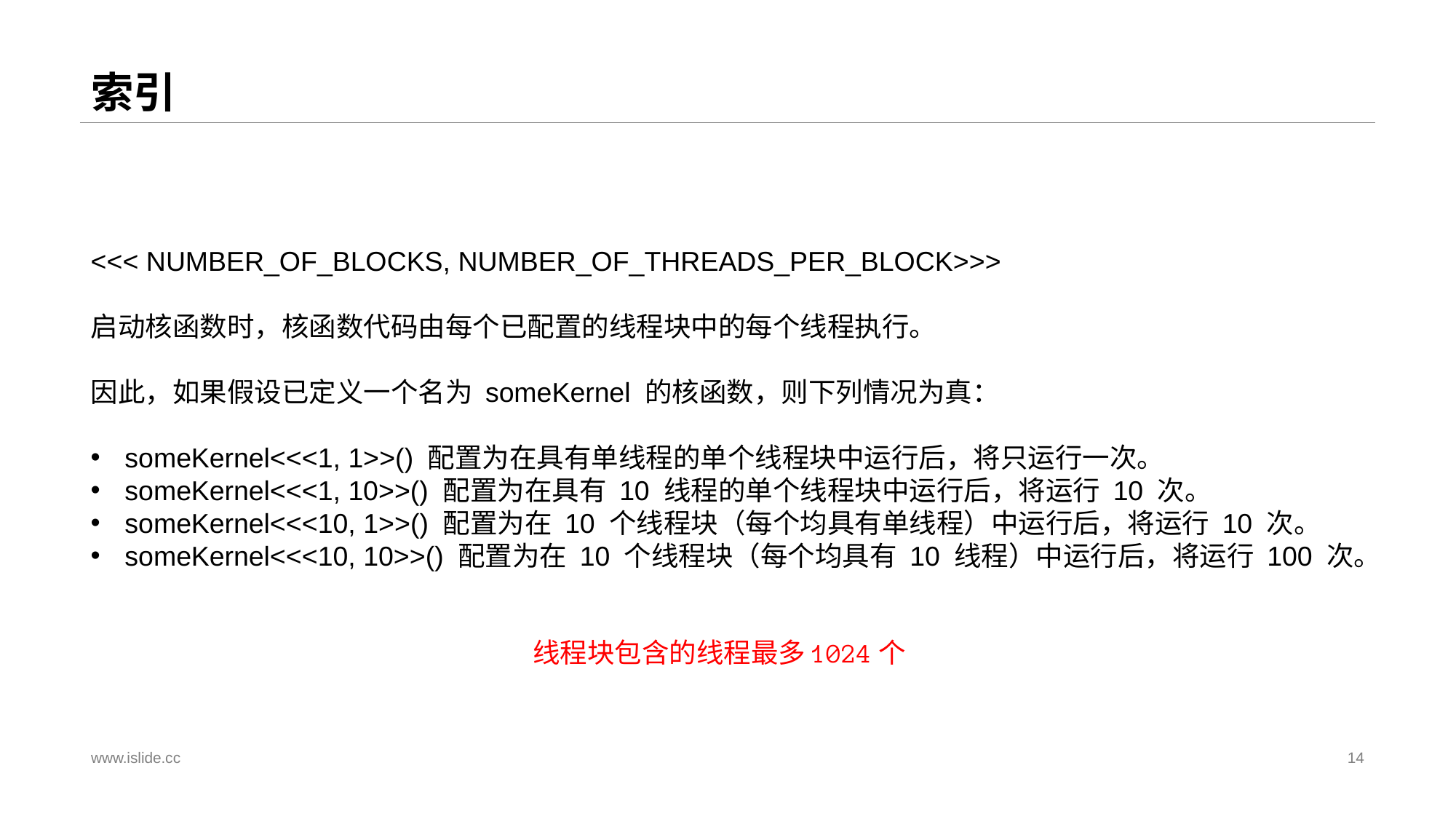

# 索引
<<< NUMBER_OF_BLOCKS, NUMBER_OF_THREADS_PER_BLOCK>>>

启动核函数时，核函数代码由每个已配置的线程块中的每个线程执行。

因此，如果假设已定义一个名为 someKernel 的核函数，则下列情况为真：

someKernel<<<1, 1>>() 配置为在具有单线程的单个线程块中运行后，将只运行一次。
someKernel<<<1, 10>>() 配置为在具有 10 线程的单个线程块中运行后，将运行 10 次。
someKernel<<<10, 1>>() 配置为在 10 个线程块（每个均具有单线程）中运行后，将运行 10 次。
someKernel<<<10, 10>>() 配置为在 10 个线程块（每个均具有 10 线程）中运行后，将运行 100 次。
线程块包含的线程最多1024个
www.islide.cc
14